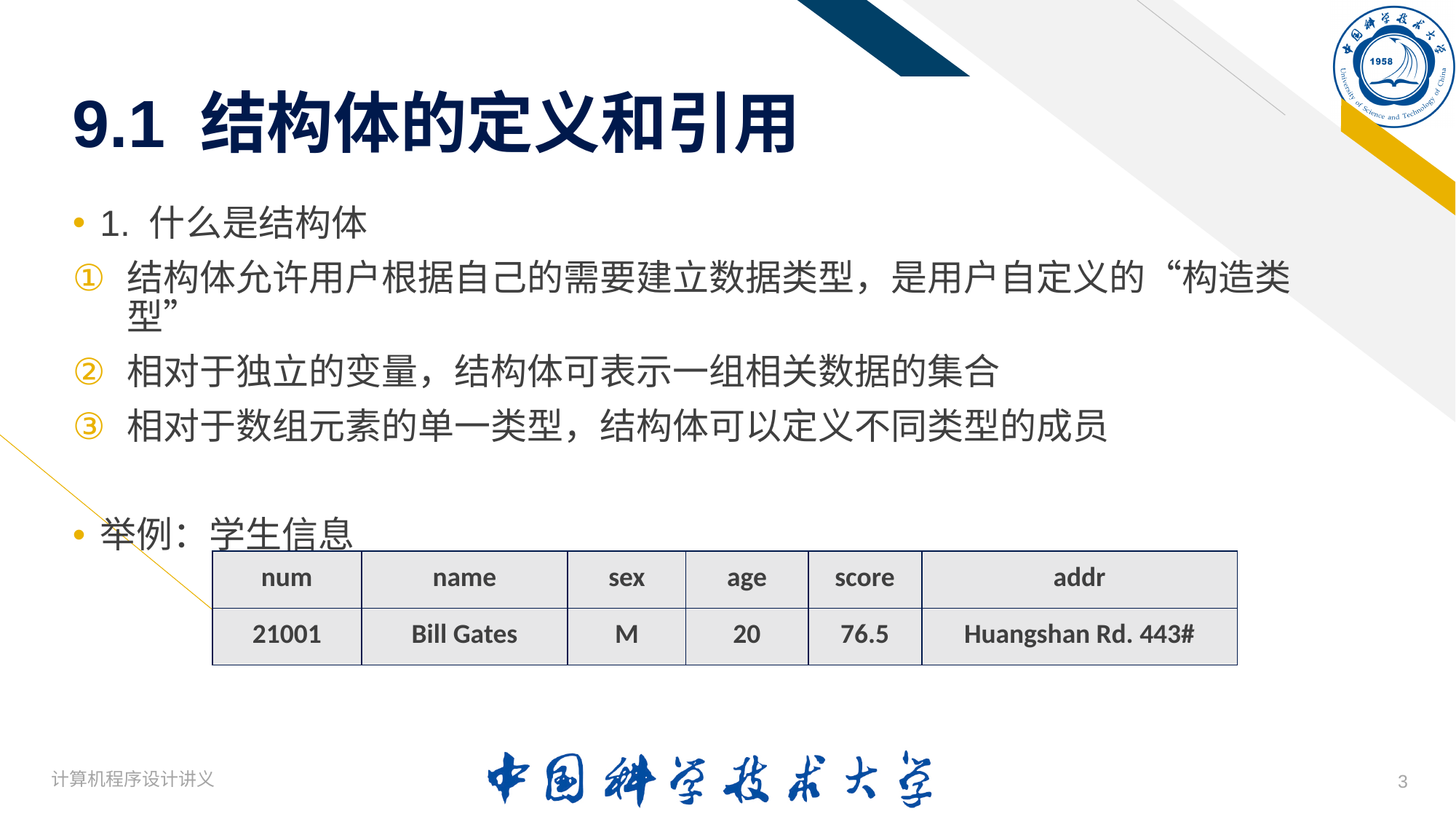

# 9.1 结构体的定义和引用
1. 什么是结构体
结构体允许用户根据自己的需要建立数据类型，是用户自定义的“构造类型”
相对于独立的变量，结构体可表示一组相关数据的集合
相对于数组元素的单一类型，结构体可以定义不同类型的成员

举例：学生信息

| num | name | sex | age | score | addr |
| --- | --- | --- | --- | --- | --- |
| 21001 | Bill Gates | M | 20 | 76.5 | Huangshan Rd. 443# |
计算机程序设计讲义
3